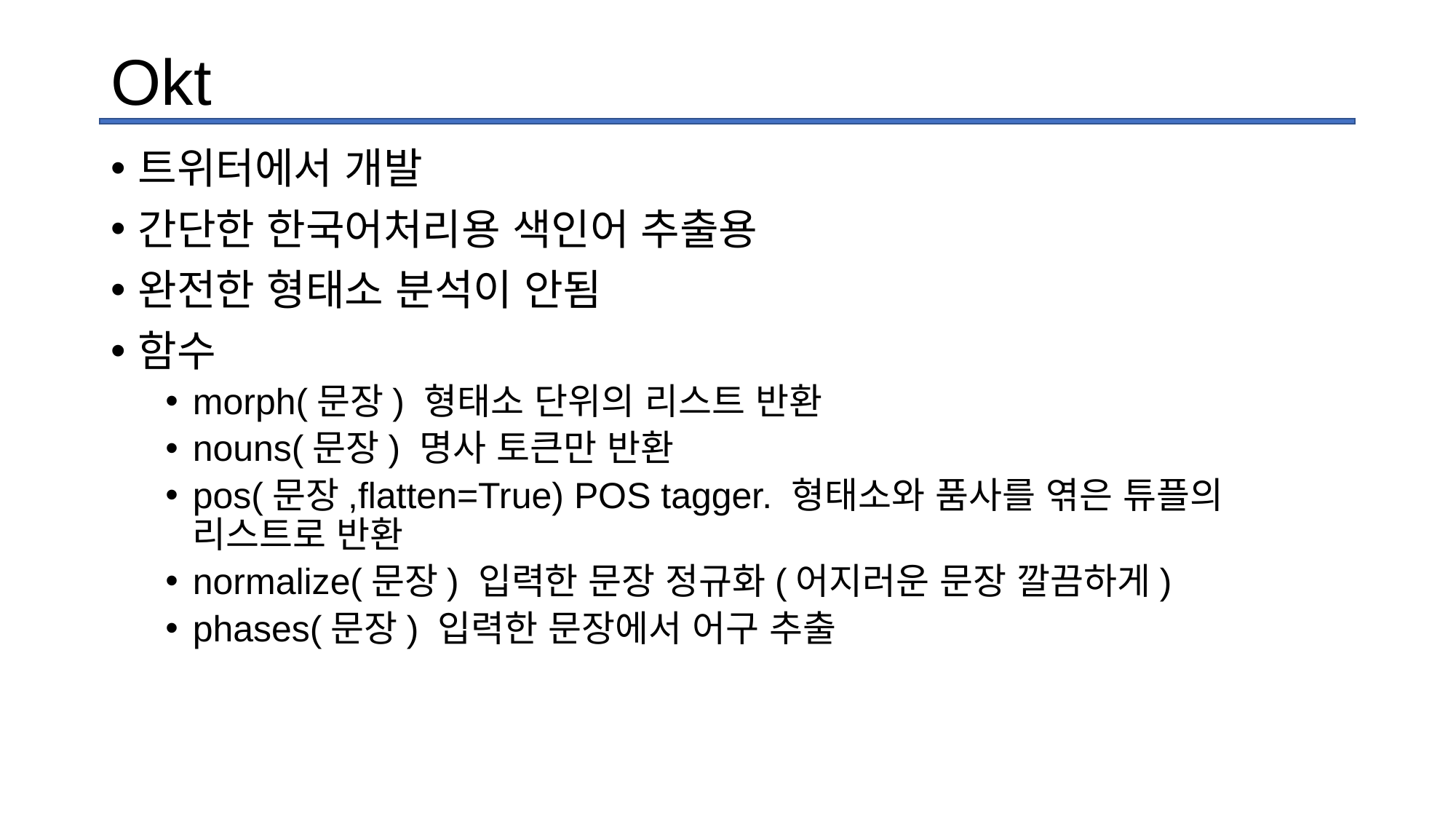

# Okt
트위터에서 개발
간단한 한국어처리용 색인어 추출용
완전한 형태소 분석이 안됨
함수
morph(문장) 형태소 단위의 리스트 반환
nouns(문장) 명사 토큰만 반환
pos(문장,flatten=True) POS tagger. 형태소와 품사를 엮은 튜플의 리스트로 반환
normalize(문장) 입력한 문장 정규화(어지러운 문장 깔끔하게)
phases(문장) 입력한 문장에서 어구 추출